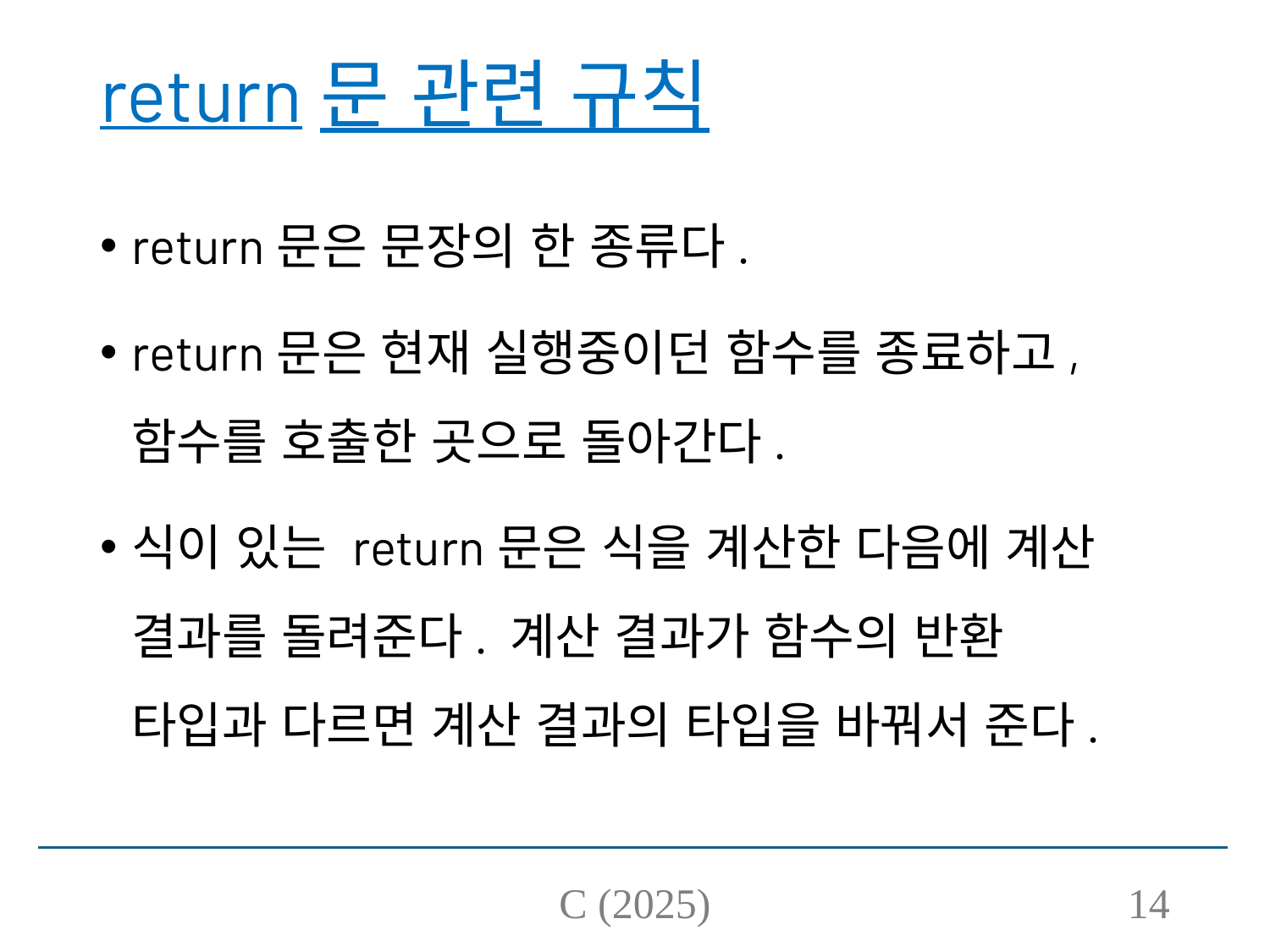

# return문 관련 규칙
return문은 문장의 한 종류다.
return문은 현재 실행중이던 함수를 종료하고, 함수를 호출한 곳으로 돌아간다.
식이 있는 return문은 식을 계산한 다음에 계산 결과를 돌려준다. 계산 결과가 함수의 반환 타입과 다르면 계산 결과의 타입을 바꿔서 준다.
C (2025)
14